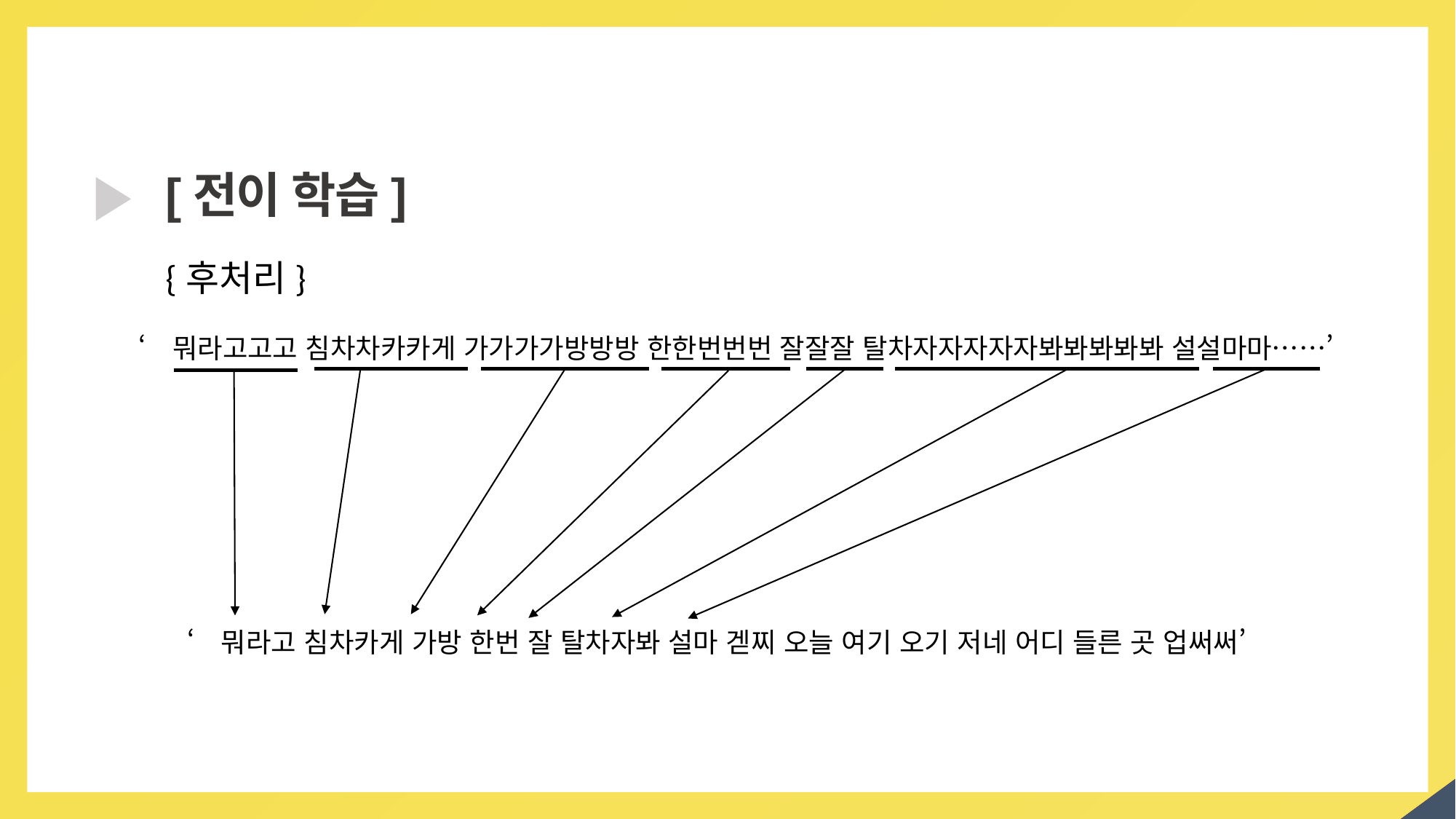

▶
[전이 학습]
{후처리}
‘뭐라고고고 침차차카카게 가가가가방방방 한한번번번 잘잘잘 탈차자자자자자봐봐봐봐봐 설설마마……’
‘뭐라고 침차카게 가방 한번 잘 탈차자봐 설마 겓찌 오늘 여기 오기 저네 어디 들른 곳 업써써’
23